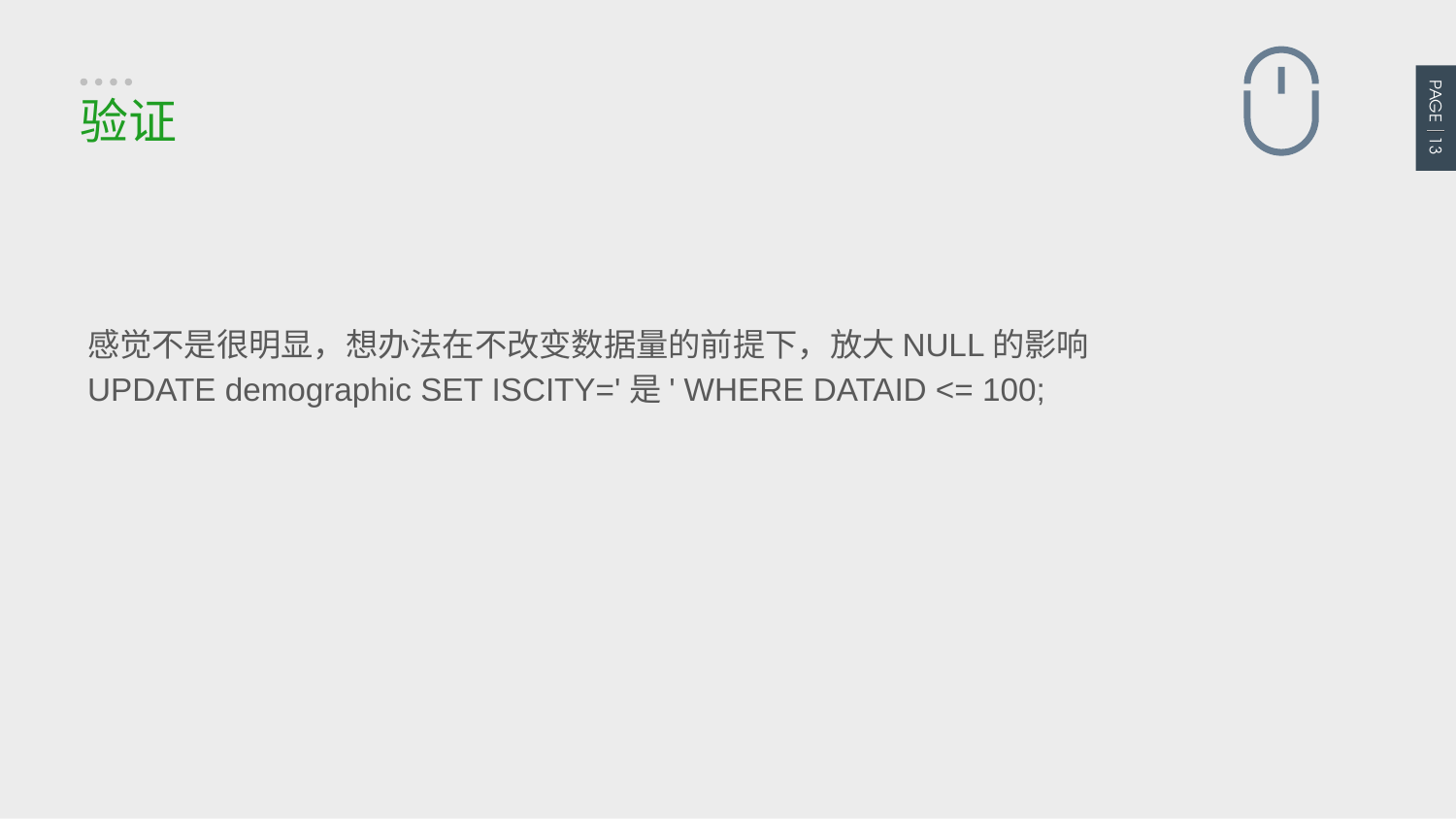

PAGE   13
验证

感觉不是很明显，想办法在不改变数据量的前提下，放大NULL的影响
UPDATE demographic SET ISCITY='是' WHERE DATAID <= 100;